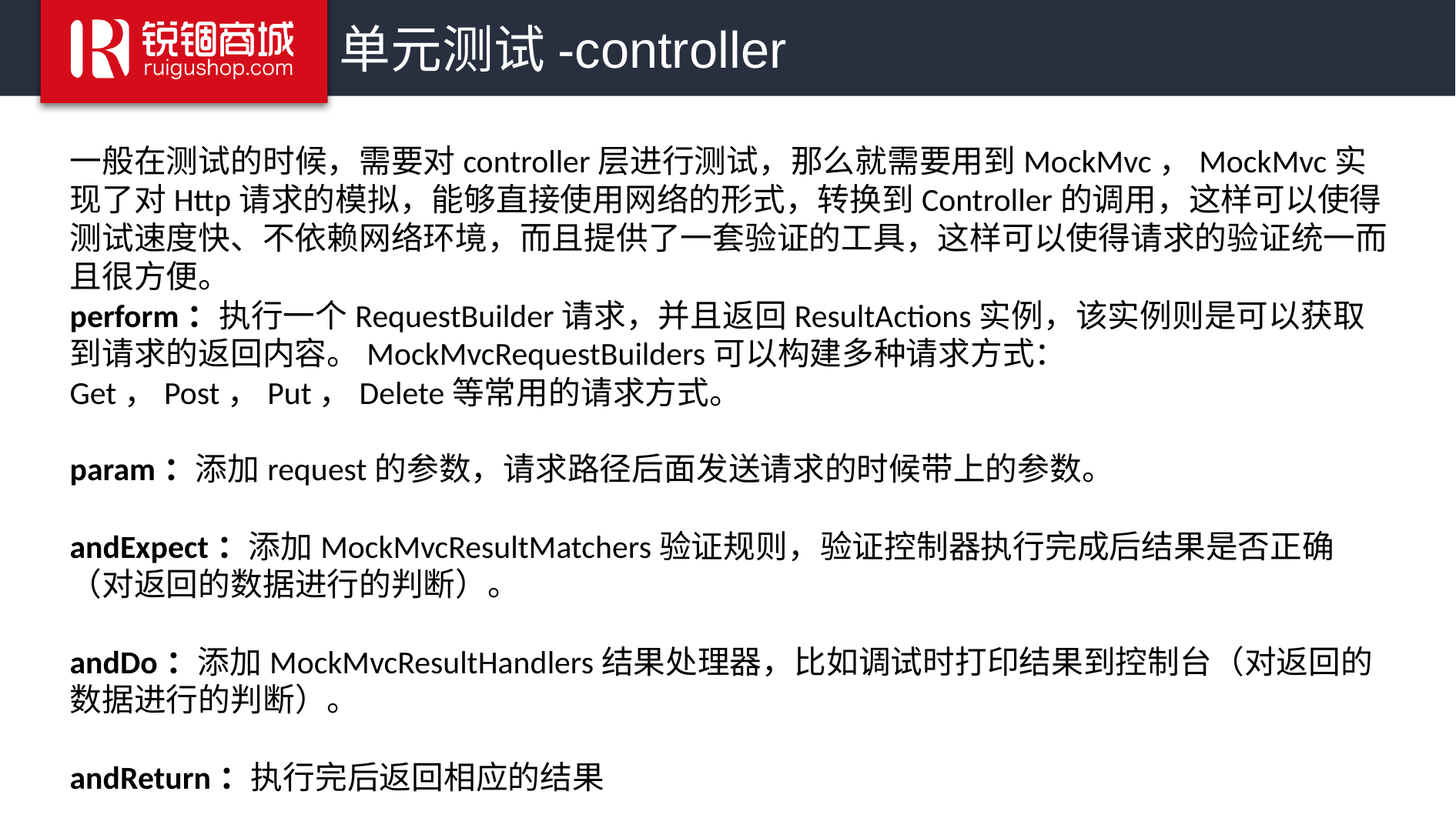

# 单元测试-controller
一般在测试的时候，需要对controller层进行测试，那么就需要用到MockMvc，MockMvc实现了对Http请求的模拟，能够直接使用网络的形式，转换到Controller的调用，这样可以使得测试速度快、不依赖网络环境，而且提供了一套验证的工具，这样可以使得请求的验证统一而且很方便。
perform：执行一个RequestBuilder请求，并且返回ResultActions实例，该实例则是可以获取到请求的返回内容。MockMvcRequestBuilders可以构建多种请求方式：Get，Post，Put，Delete等常用的请求方式。

param：添加request的参数，请求路径后面发送请求的时候带上的参数。

andExpect：添加MockMvcResultMatchers验证规则，验证控制器执行完成后结果是否正确（对返回的数据进行的判断）。

andDo：添加MockMvcResultHandlers结果处理器，比如调试时打印结果到控制台（对返回的数据进行的判断）。

andReturn：执行完后返回相应的结果